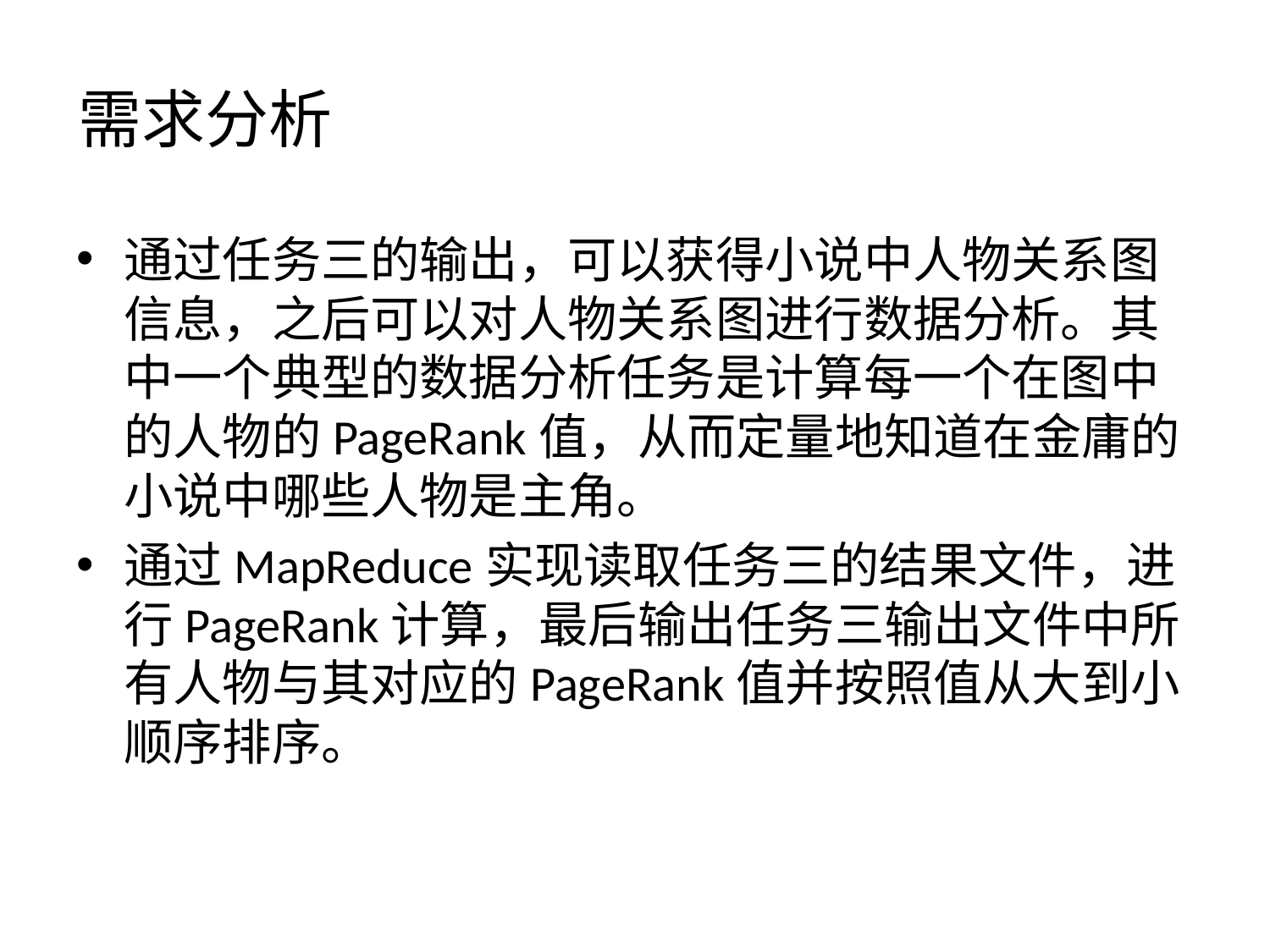

# 需求分析
通过任务三的输出，可以获得小说中人物关系图信息，之后可以对人物关系图进行数据分析。其中一个典型的数据分析任务是计算每一个在图中的人物的PageRank值，从而定量地知道在金庸的小说中哪些人物是主角。
通过MapReduce实现读取任务三的结果文件，进行PageRank计算，最后输出任务三输出文件中所有人物与其对应的PageRank值并按照值从大到小顺序排序。